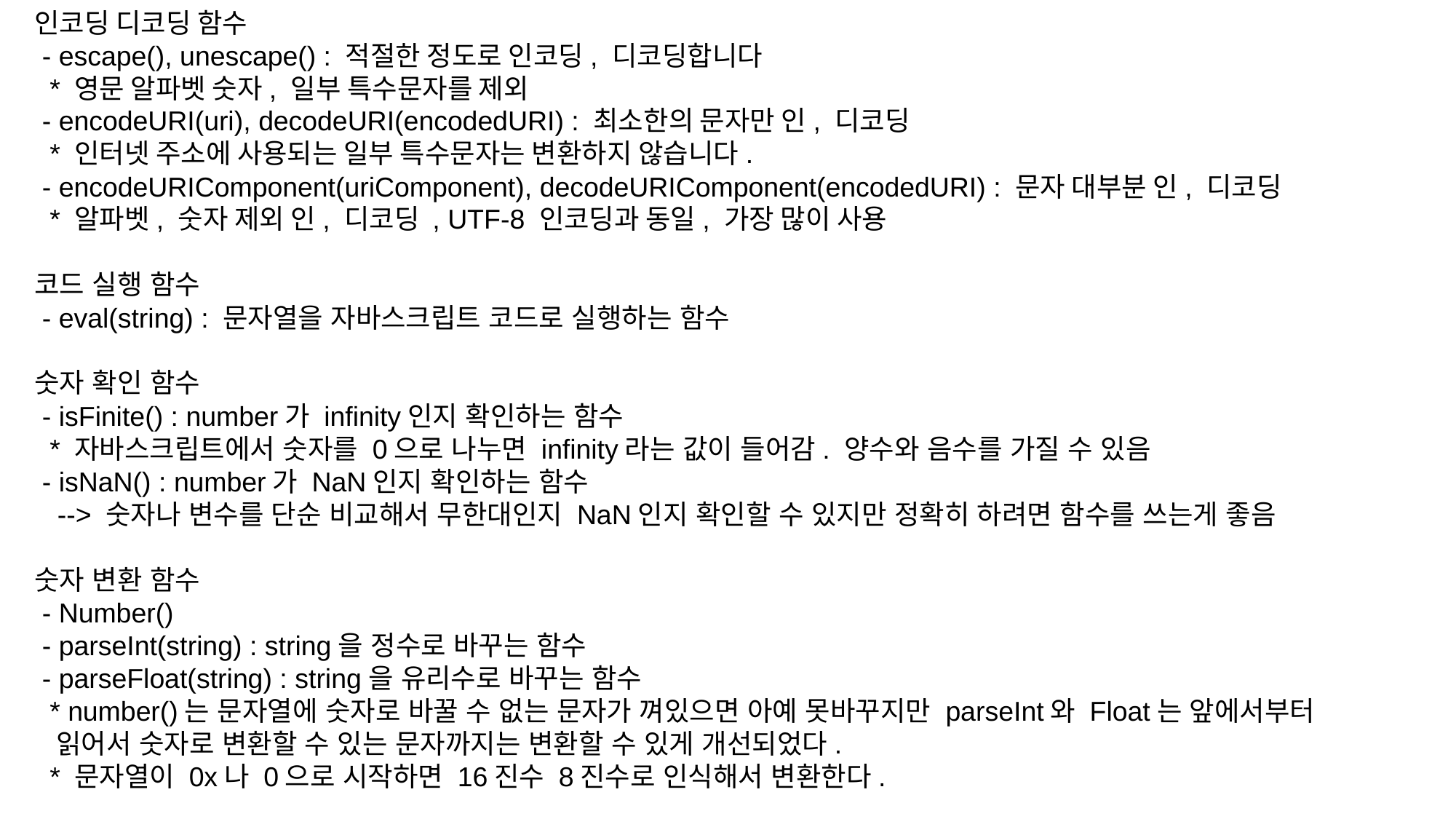

인코딩 디코딩 함수
 - escape(), unescape() : 적절한 정도로 인코딩, 디코딩합니다
  * 영문 알파벳 숫자, 일부 특수문자를 제외
 - encodeURI(uri), decodeURI(encodedURI) : 최소한의 문자만 인, 디코딩
  * 인터넷 주소에 사용되는 일부 특수문자는 변환하지 않습니다.
 - encodeURIComponent(uriComponent), decodeURIComponent(encodedURI) : 문자 대부분 인, 디코딩
  * 알파벳, 숫자 제외 인, 디코딩 , UTF-8 인코딩과 동일, 가장 많이 사용

코드 실행 함수
 - eval(string) : 문자열을 자바스크립트 코드로 실행하는 함수

숫자 확인 함수
 - isFinite() : number가 infinity인지 확인하는 함수
  * 자바스크립트에서 숫자를 0으로 나누면 infinity라는 값이 들어감. 양수와 음수를 가질 수 있음
 - isNaN() : number가 NaN인지 확인하는 함수
   --> 숫자나 변수를 단순 비교해서 무한대인지 NaN인지 확인할 수 있지만 정확히 하려면 함수를 쓰는게 좋음

숫자 변환 함수
 - Number()
 - parseInt(string) : string을 정수로 바꾸는 함수
 - parseFloat(string) : string을 유리수로 바꾸는 함수
  * number()는 문자열에 숫자로 바꿀 수 없는 문자가 껴있으면 아예 못바꾸지만 parseInt와 Float는 앞에서부터
  읽어서 숫자로 변환할 수 있는 문자까지는 변환할 수 있게 개선되었다.
  * 문자열이 0x나 0으로 시작하면 16진수 8진수로 인식해서 변환한다.